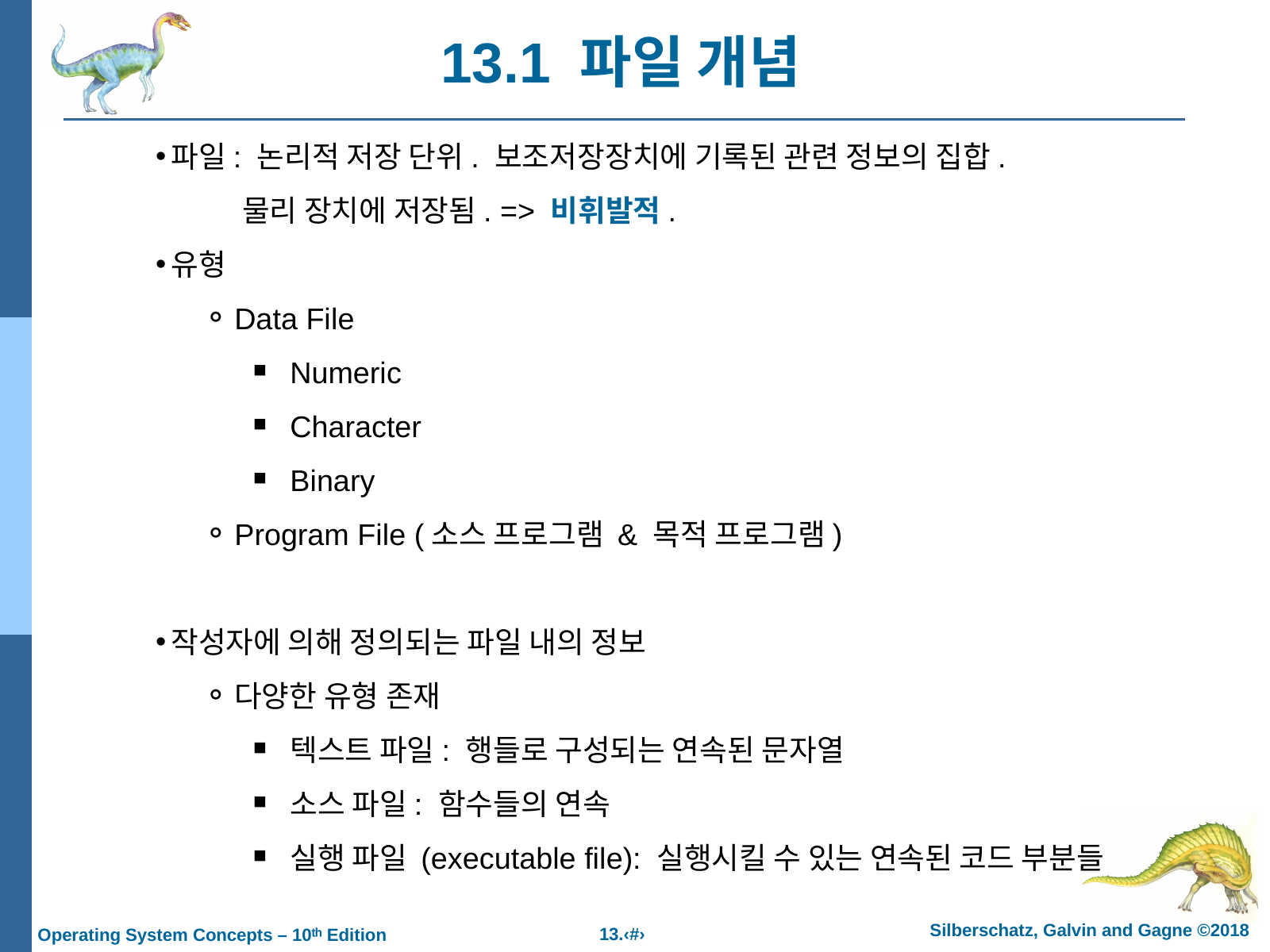

13.1 파일 개념

파일: 논리적 저장 단위. 보조저장장치에 기록된 관련 정보의 집합.
              물리 장치에 저장됨. => 비휘발적.
유형
Data File
Numeric
Character
Binary
Program File (소스 프로그램 & 목적 프로그램)

작성자에 의해 정의되는 파일 내의 정보
다양한 유형 존재
텍스트 파일: 행들로 구성되는 연속된 문자열
소스 파일: 함수들의 연속
실행 파일 (executable file): 실행시킬 수 있는 연속된 코드 부분들

Silberschatz, Galvin and Gagne ©2018
13.‹#›
Operating System Concepts – 10ᵗʰ Edition